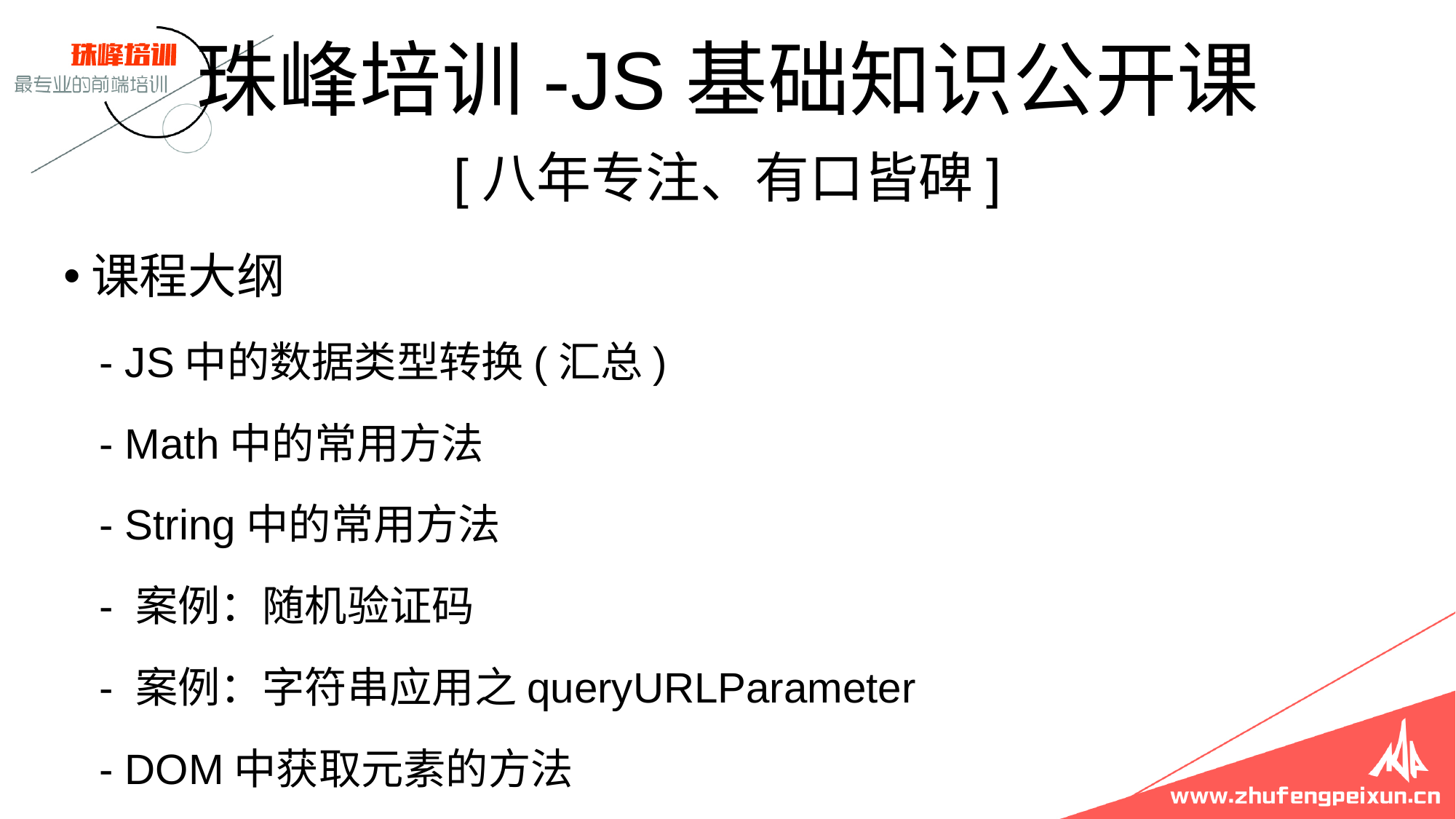

# 珠峰培训-JS基础知识公开课
[八年专注、有口皆碑]

课程大纲
   - JS中的数据类型转换(汇总)
   - Math中的常用方法
   - String中的常用方法
   - 案例：随机验证码
   - 案例：字符串应用之queryURLParameter
   - DOM中获取元素的方法